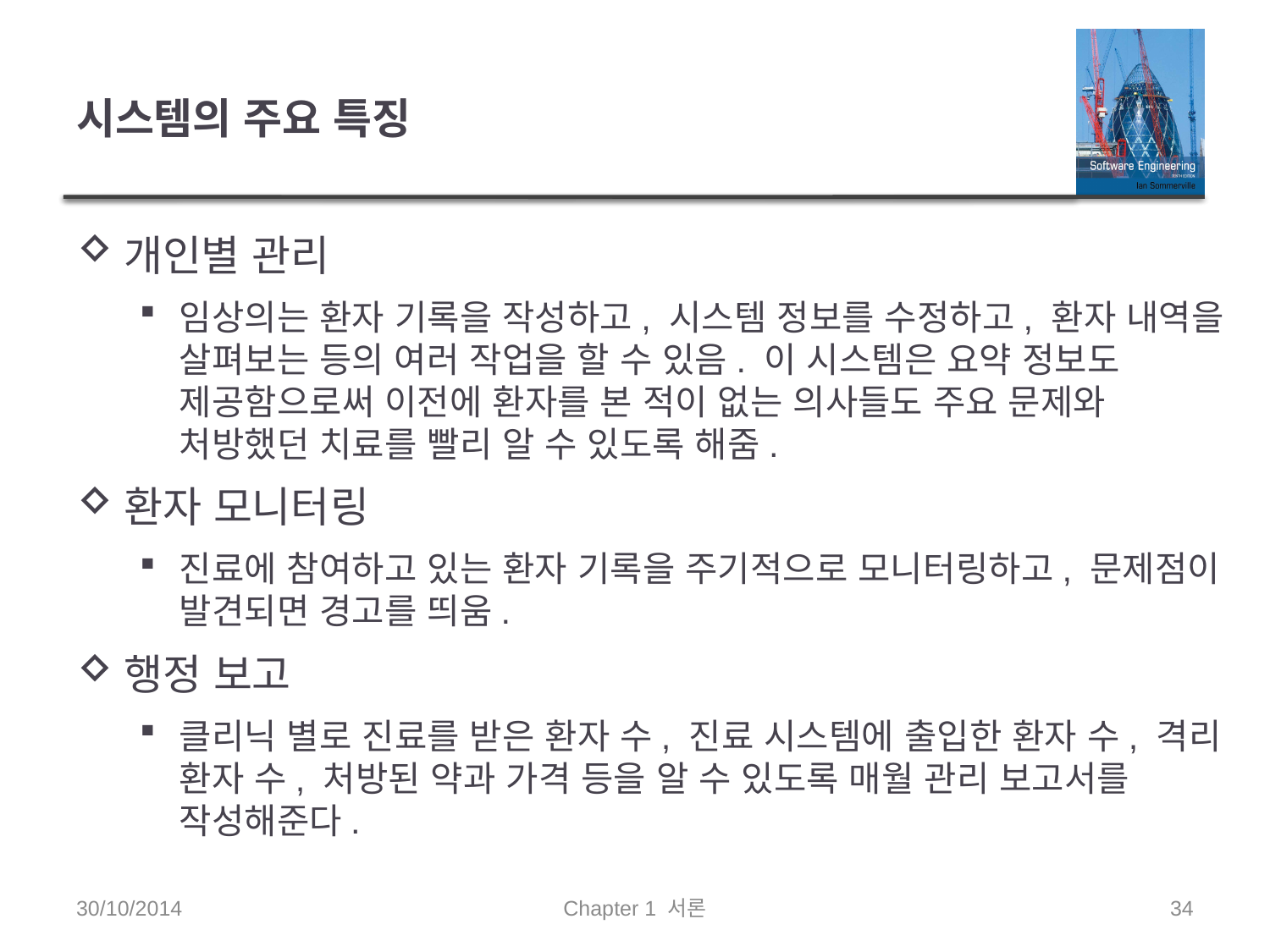

# 시스템의 주요 특징
개인별 관리
임상의는 환자 기록을 작성하고, 시스템 정보를 수정하고, 환자 내역을 살펴보는 등의 여러 작업을 할 수 있음. 이 시스템은 요약 정보도 제공함으로써 이전에 환자를 본 적이 없는 의사들도 주요 문제와 처방했던 치료를 빨리 알 수 있도록 해줌.
환자 모니터링
진료에 참여하고 있는 환자 기록을 주기적으로 모니터링하고, 문제점이 발견되면 경고를 띄움.
행정 보고
클리닉 별로 진료를 받은 환자 수, 진료 시스템에 출입한 환자 수, 격리 환자 수, 처방된 약과 가격 등을 알 수 있도록 매월 관리 보고서를 작성해준다.
30/10/2014
Chapter 1 서론
34